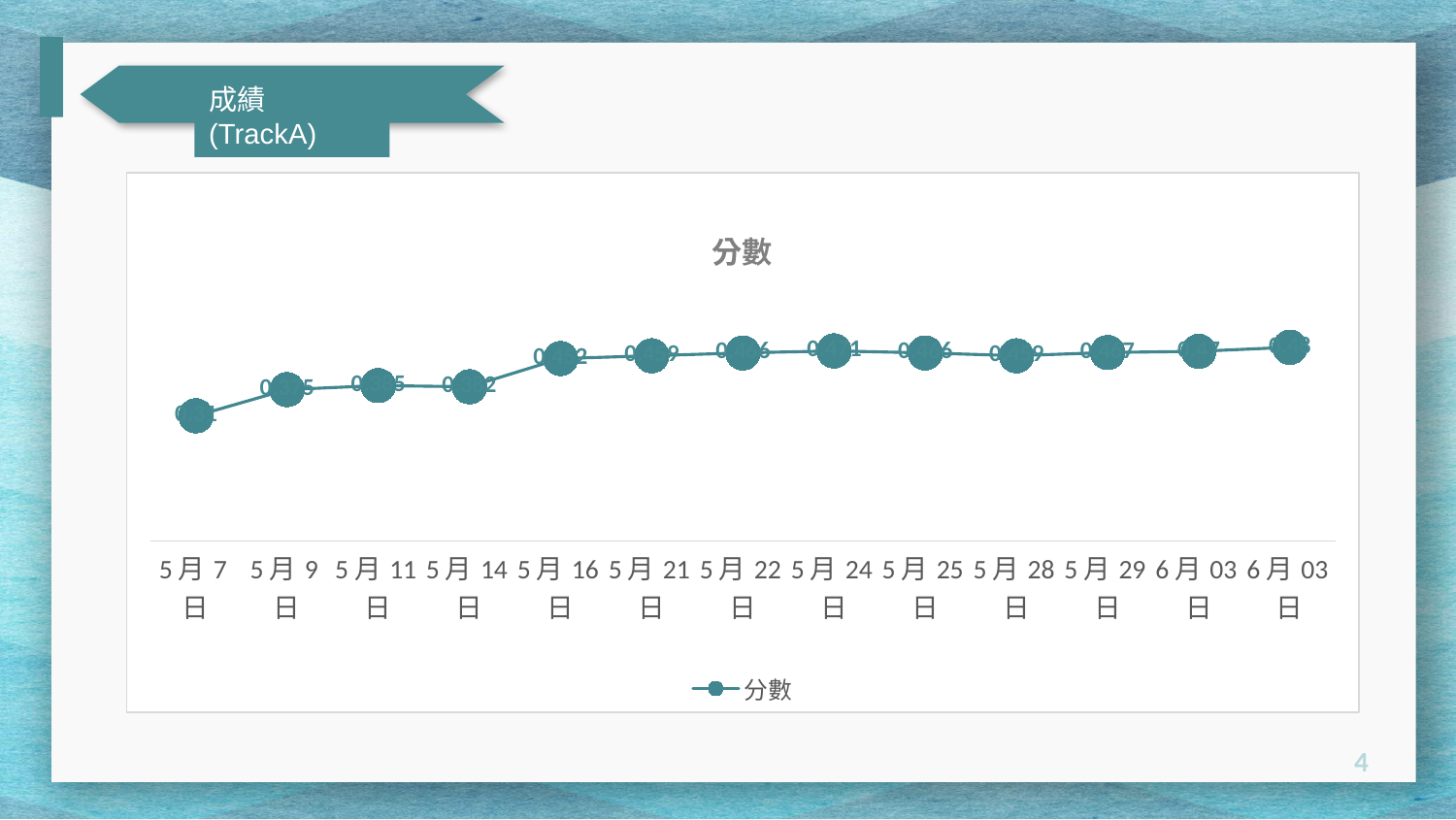

成績 (TrackA)

### Chart: 分數

| Category | 分數 |
|---|---|
| 5月7日 | 0.31 |
| 5月9日 | 0.375 |
| 5月11日 | 0.385 |
| 5月14日 | 0.382 |
| 5月16日 | 0.452 |
| 5月21日 | 0.459 |
| 5月22日 | 0.466 |
| 5月24日 | 0.471 |
| 5月25日 | 0.466 |
| 5月28日 | 0.459 |
| 5月29日 | 0.467 |
| 6月03日 | 0.47 |
| 6月03日 | 0.48 |
4